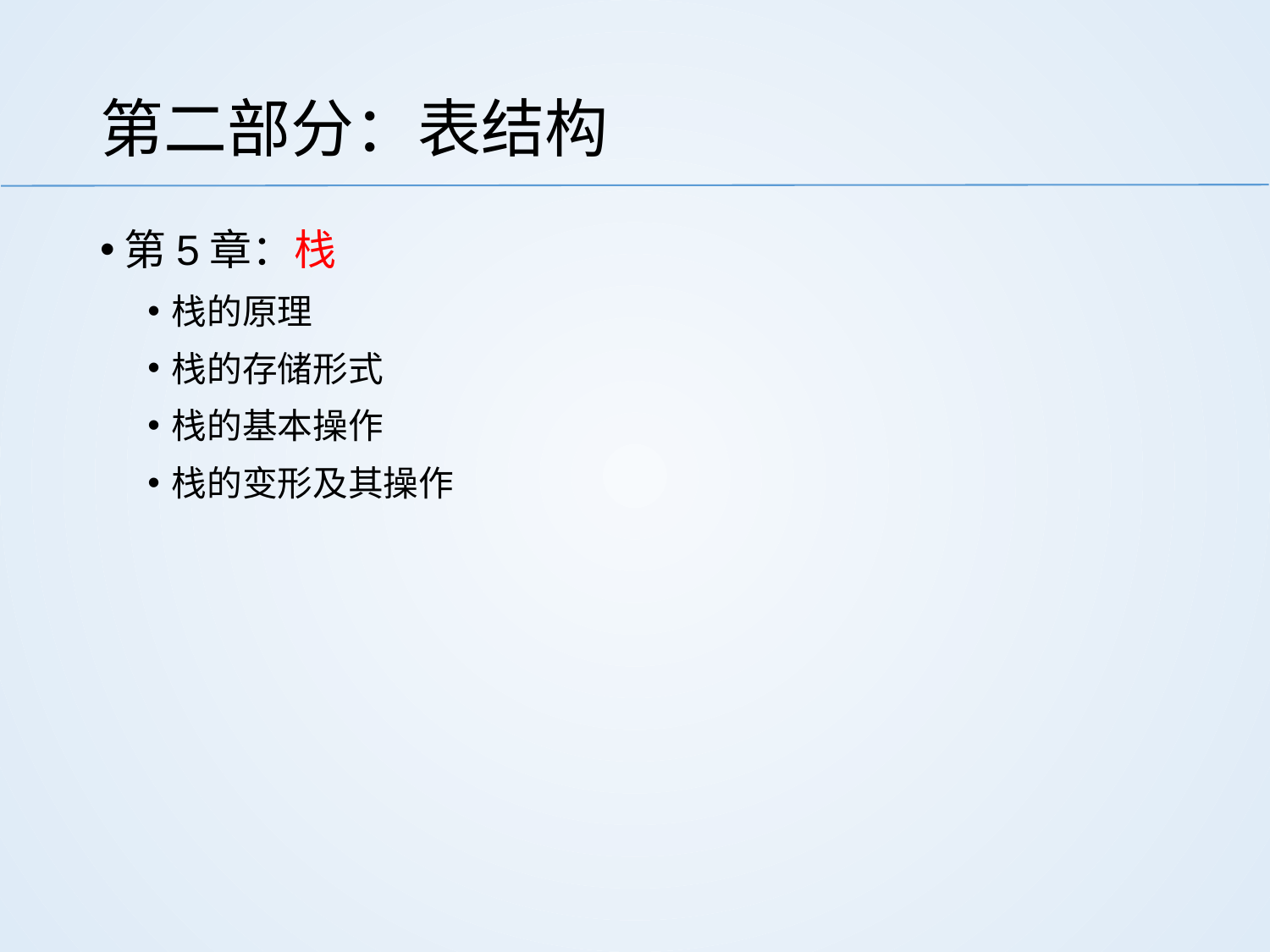

# 第二部分：表结构
第5章：栈
栈的原理
栈的存储形式
栈的基本操作
栈的变形及其操作
9